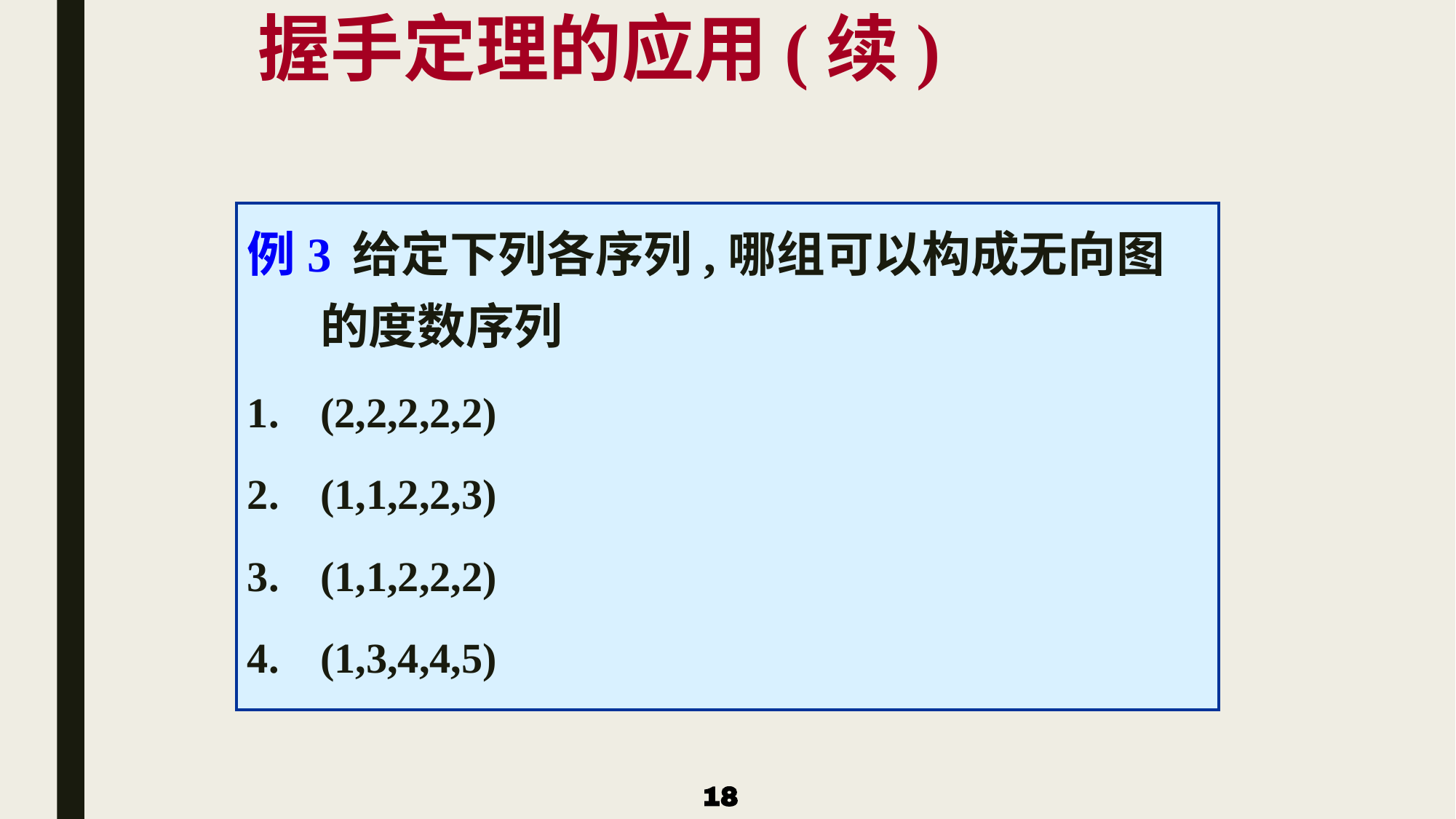

# 握手定理的应用(续)
例3 给定下列各序列,哪组可以构成无向图的度数序列
(2,2,2,2,2)
(1,1,2,2,3)
(1,1,2,2,2)
(1,3,4,4,5)
18